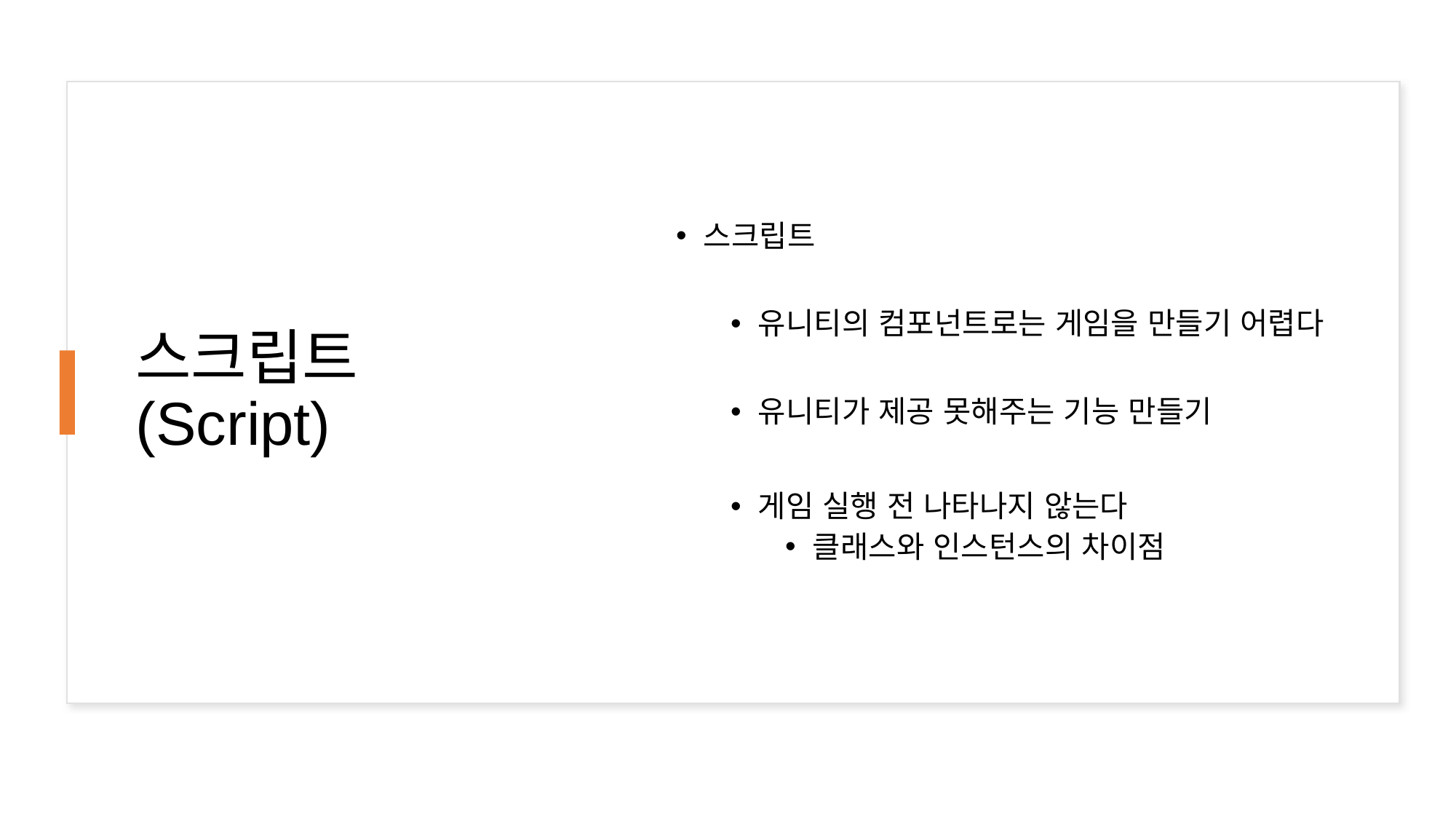

# 스크립트 (Script)
스크립트

유니티의 컴포넌트로는 게임을 만들기 어렵다

유니티가 제공 못해주는 기능 만들기

게임 실행 전 나타나지 않는다
클래스와 인스턴스의 차이점